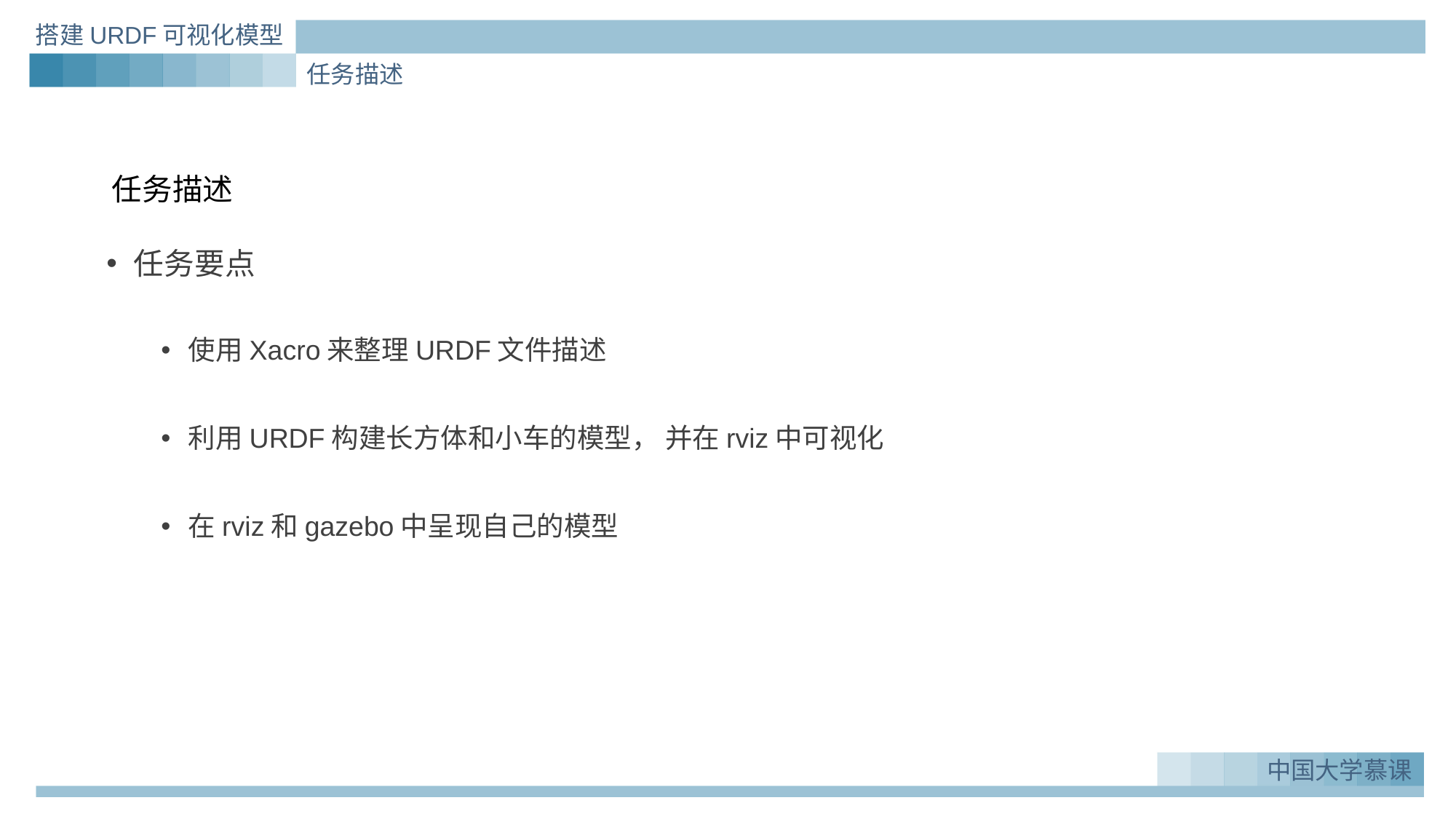

搭建URDF可视化模型
任务描述
# 任务描述
任务要点

使用Xacro来整理URDF文件描述

利用URDF构建长方体和小车的模型， 并在rviz中可视化

在rviz和gazebo中呈现自己的模型

中国大学慕课